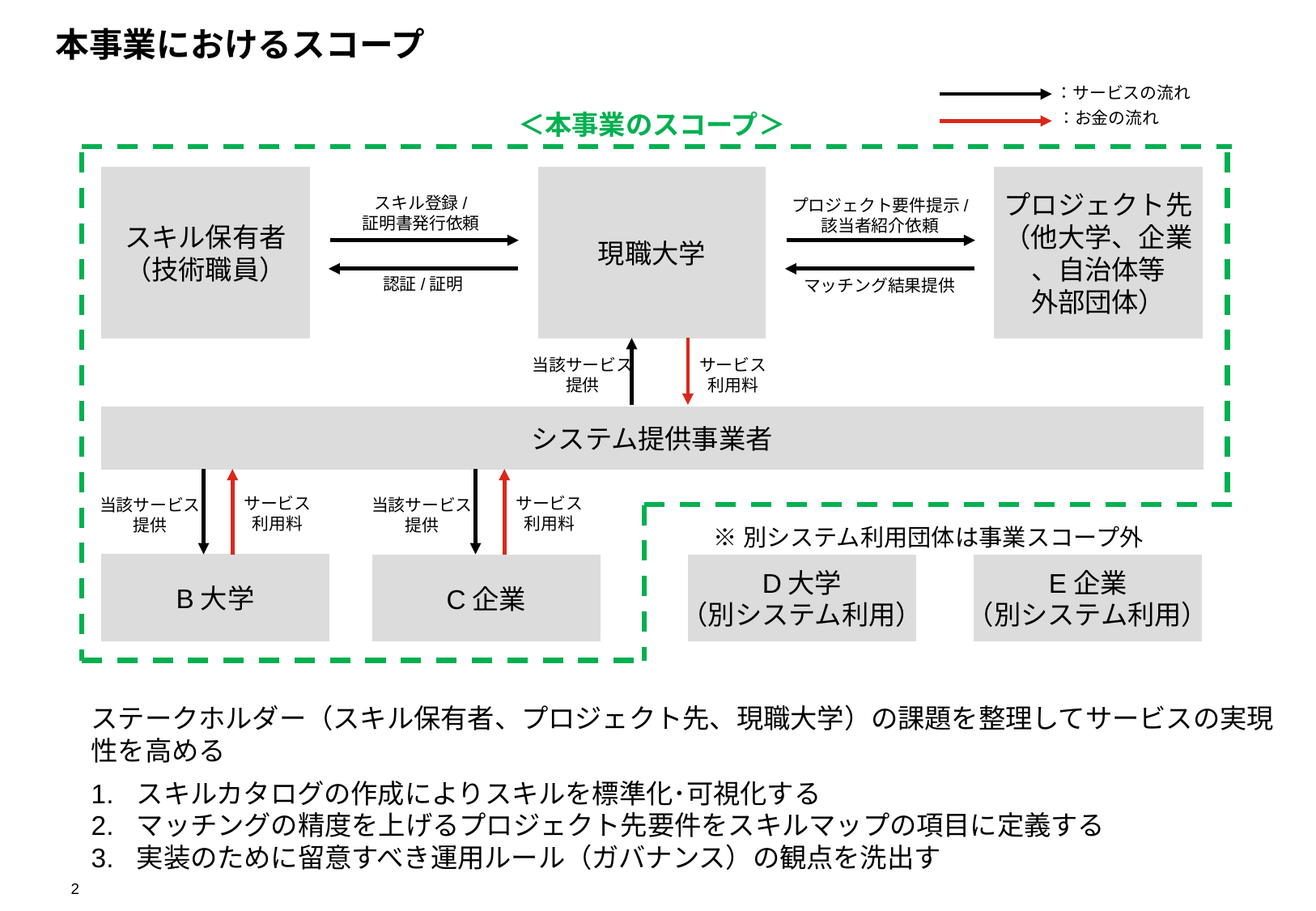

# 本事業におけるスコープ
：サービスの流れ
：お金の流れ
＜本事業のスコープ＞
スキル保有者
（技術職員）
プロジェクト先
（他大学、企業
、自治体等
外部団体）
現職大学
スキル登録/
証明書発行依頼
プロジェクト要件提示/
該当者紹介依頼
認証/証明
マッチング結果提供
当該サービス
提供
サービス
利用料
システム提供事業者
サービス
利用料
サービス
利用料
当該サービス
提供
当該サービス
提供
※別システム利用団体は事業スコープ外
B大学
C企業
D大学
（別システム利用）
E企業
（別システム利用）
ステークホルダー（スキル保有者、プロジェクト先、現職大学）の課題を整理してサービスの実現性を高める
スキルカタログの作成によりスキルを標準化･可視化する
マッチングの精度を上げるプロジェクト先要件をスキルマップの項目に定義する
実装のために留意すべき運用ルール（ガバナンス）の観点を洗出す
2